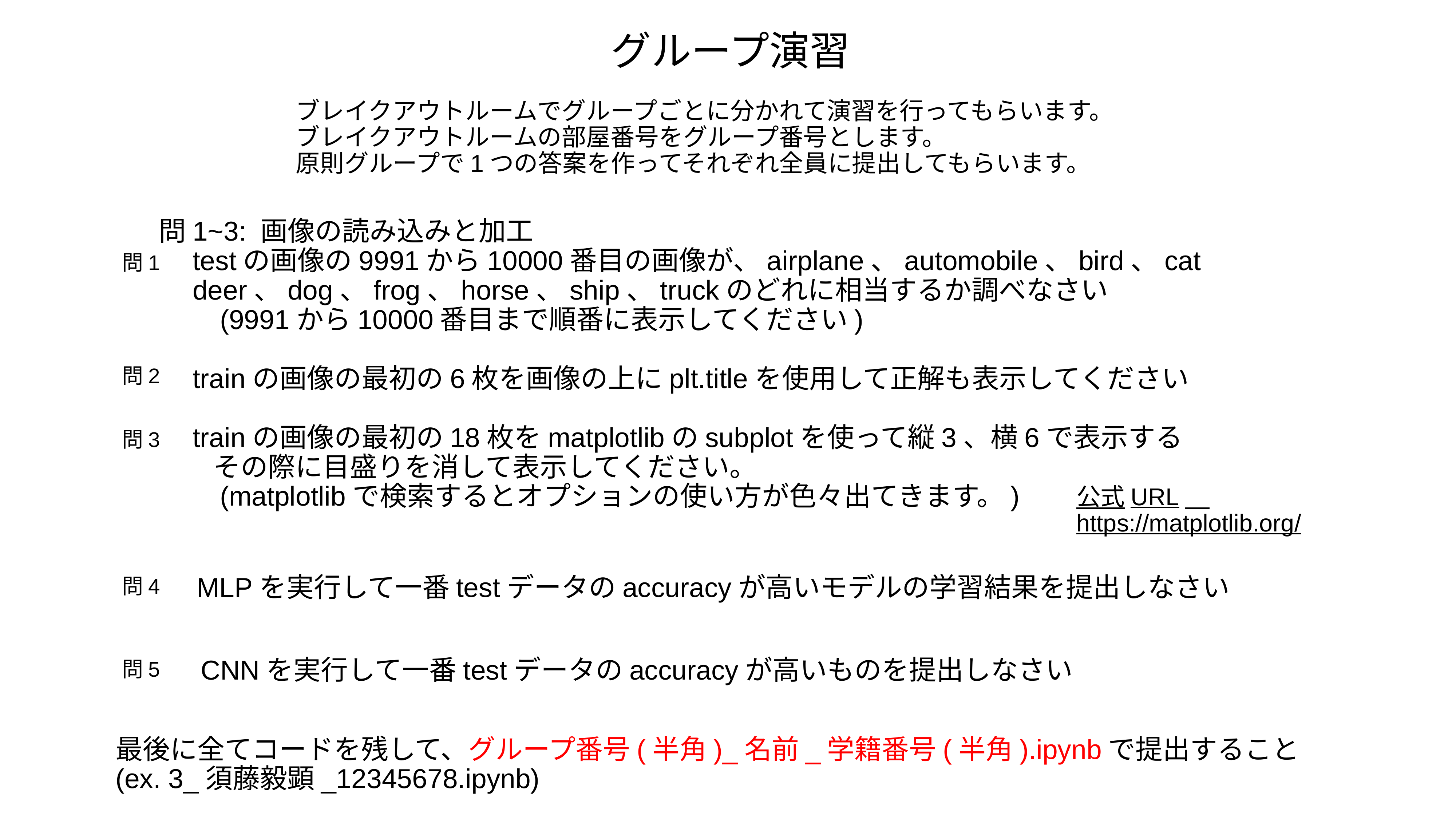

グループ演習
ブレイクアウトルームでグループごとに分かれて演習を行ってもらいます。
ブレイクアウトルームの部屋番号をグループ番号とします。
原則グループで1つの答案を作ってそれぞれ全員に提出してもらいます。
問1~3: 画像の読み込みと加工
　testの画像の9991から10000番目の画像が、airplane、automobile、bird、cat
　deer、dog、frog、horse、ship、truckのどれに相当するか調べなさい
　　(9991から10000番目まで順番に表示してください)

　trainの画像の最初の6枚を画像の上にplt.titleを使用して正解も表示してください

　trainの画像の最初の18枚をmatplotlibのsubplotを使って縦3、横6で表示する
　　その際に目盛りを消して表示してください。
　　(matplotlibで検索するとオプションの使い方が色々出てきます。)

問1

問2
問3
公式URL　https://matplotlib.org/
　MLPを実行して一番testデータのaccuracyが高いモデルの学習結果を提出しなさい

問4
　CNNを実行して一番testデータのaccuracyが高いものを提出しなさい

問5
最後に全てコードを残して、グループ番号(半角)_名前_学籍番号(半角).ipynbで提出すること
(ex. 3_須藤毅顕_12345678.ipynb)